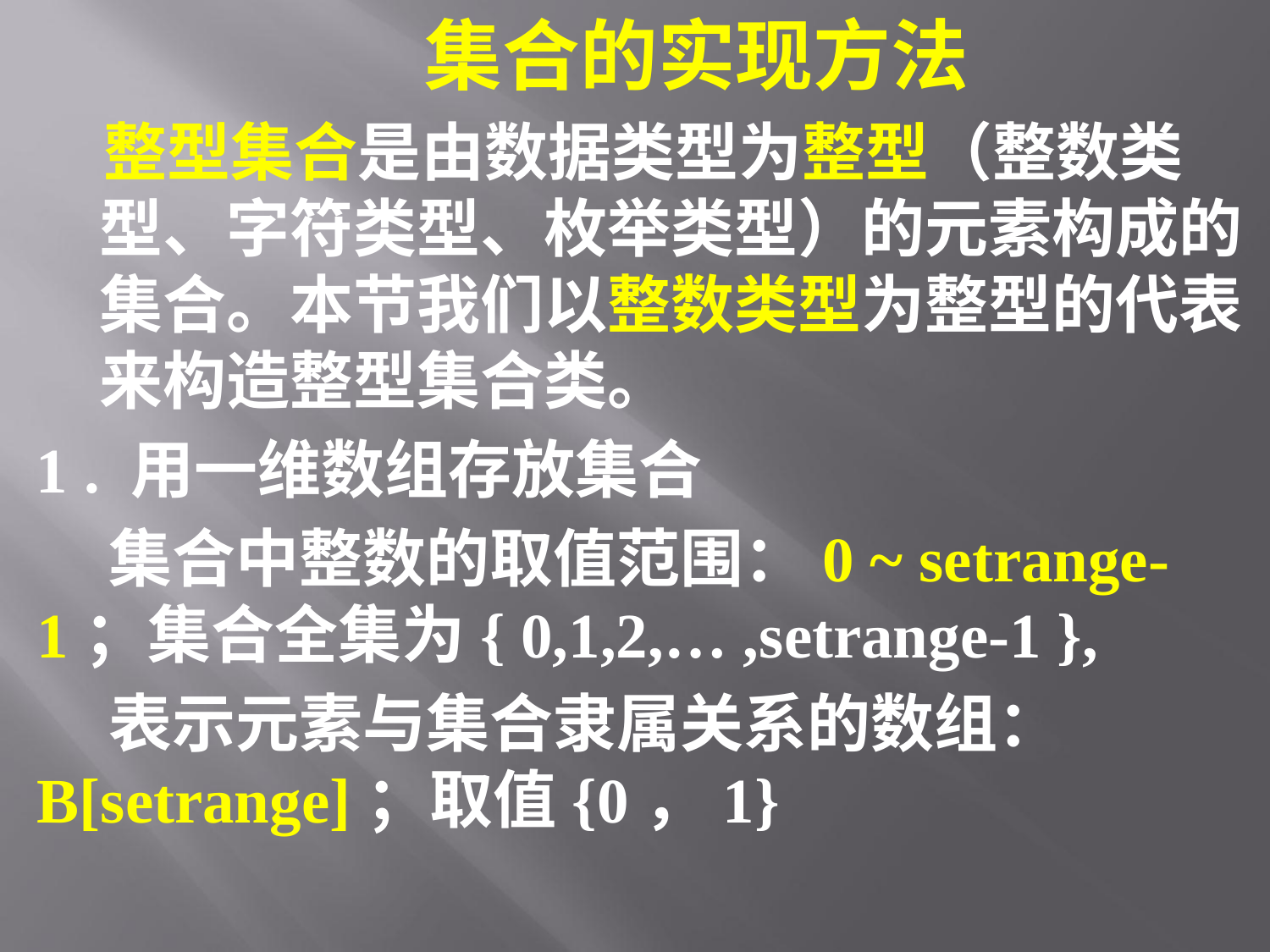

集合的实现方法
整型集合是由数据类型为整型（整数类型、字符类型、枚举类型）的元素构成的集合。本节我们以整数类型为整型的代表来构造整型集合类。
1 . 用一维数组存放集合
    集合中整数的取值范围：0 ~ setrange-1；集合全集为{ 0,1,2,… ,setrange-1 },
    表示元素与集合隶属关系的数组：B[setrange]；取值{0，1}